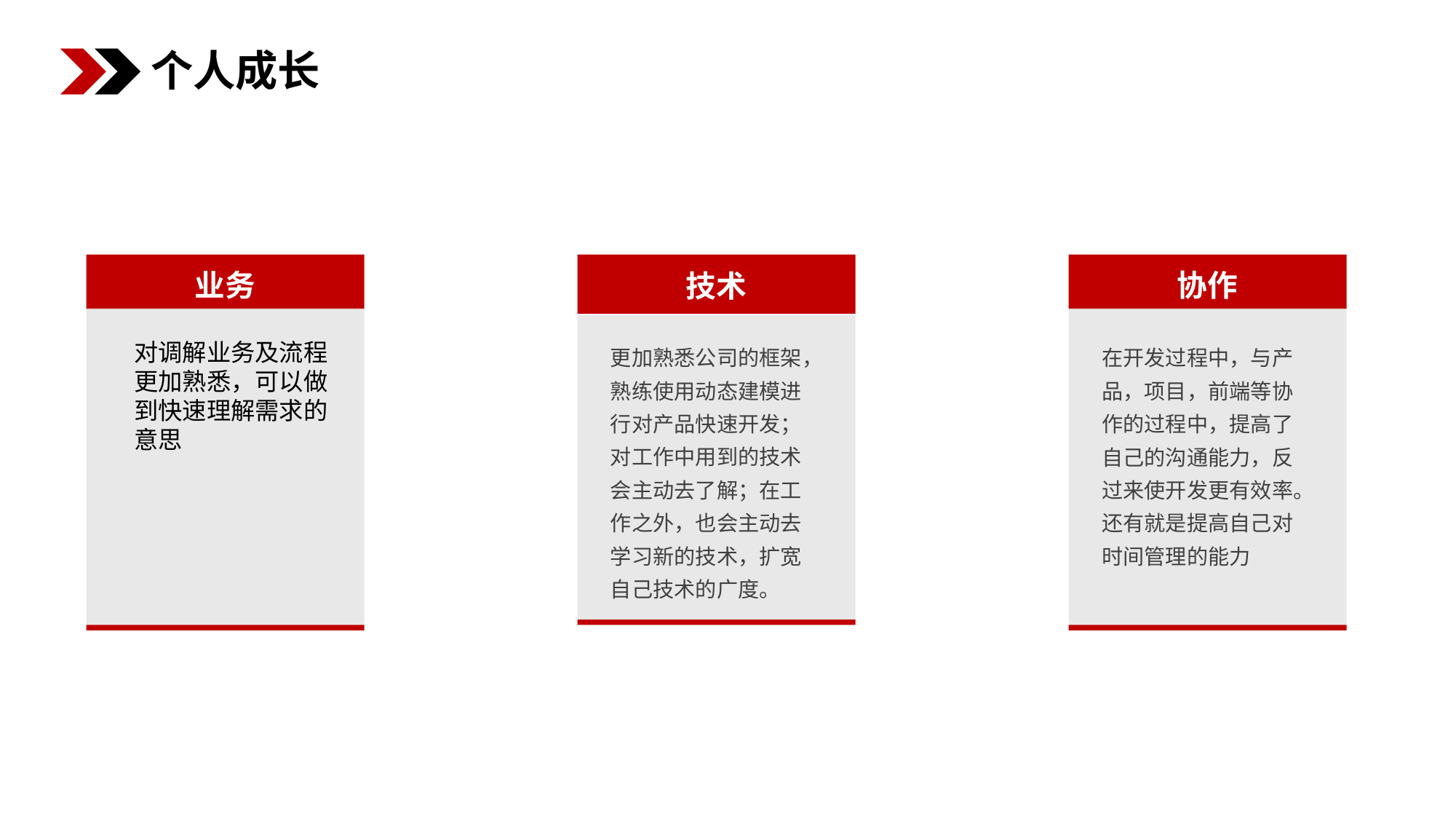

个人成长

业务

协作

技术

在开发过程中，与产品，项目，前端等协作的过程中，提高了自己的沟通能力，反过来使开发更有效率。
还有就是提高自己对时间管理的能力

更加熟悉公司的框架，熟练使用动态建模进行对产品快速开发；
对工作中用到的技术会主动去了解；在工作之外，也会主动去学习新的技术，扩宽自己技术的广度。

对调解业务及流程更加熟悉，可以做到快速理解需求的意思